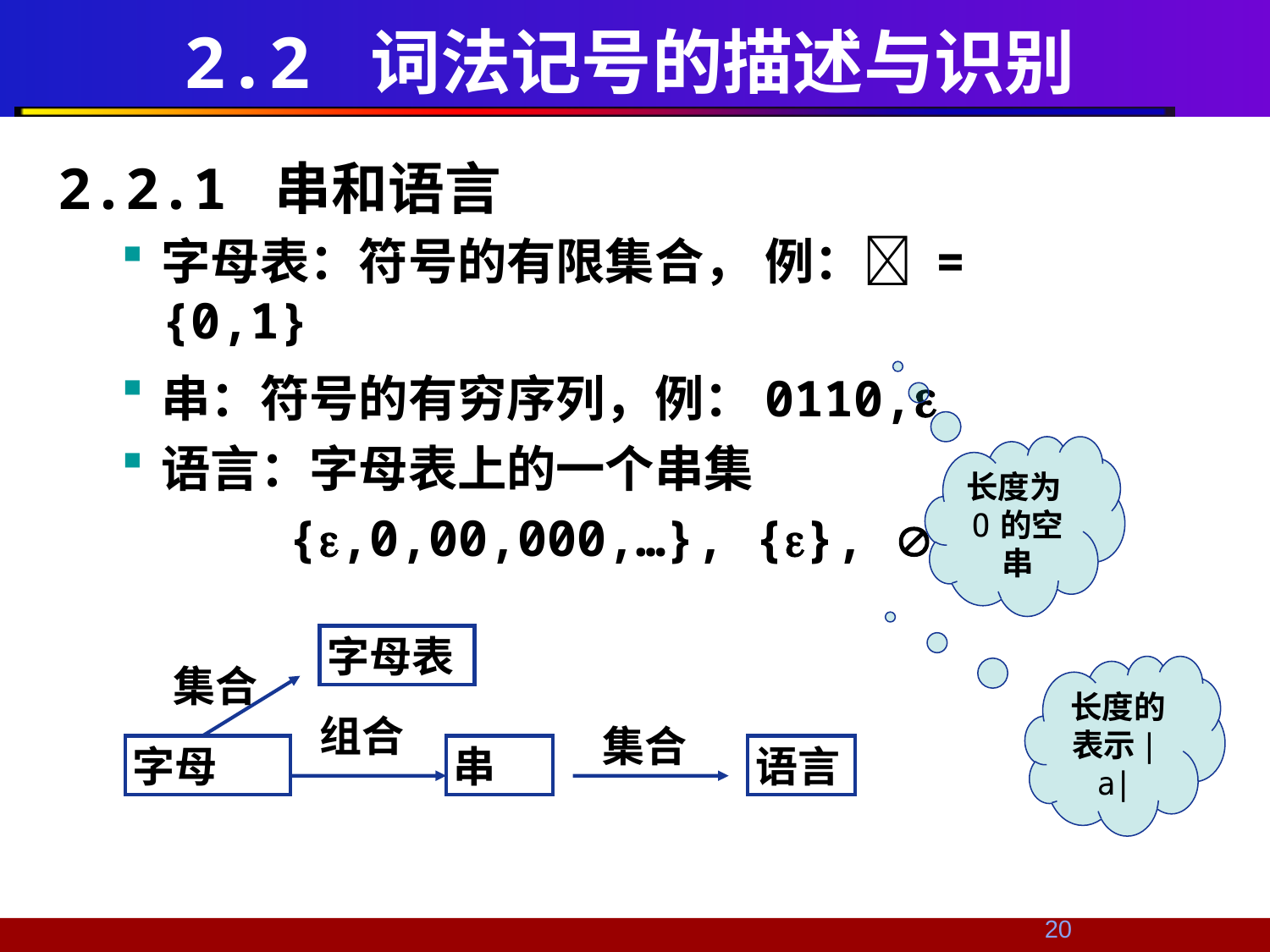

# 2.2 词法记号的描述与识别
2.2.1 串和语言
字母表：符号的有限集合， 例：∑ = {0,1}
串：符号的有穷序列，例：0110,ε
语言：字母表上的一个串集
		{ε,0,00,000,…}, {ε}, ∅

长度为0的空串
字母表
集合
长度的表示|a|

组合
集合
字母
串
语言

20